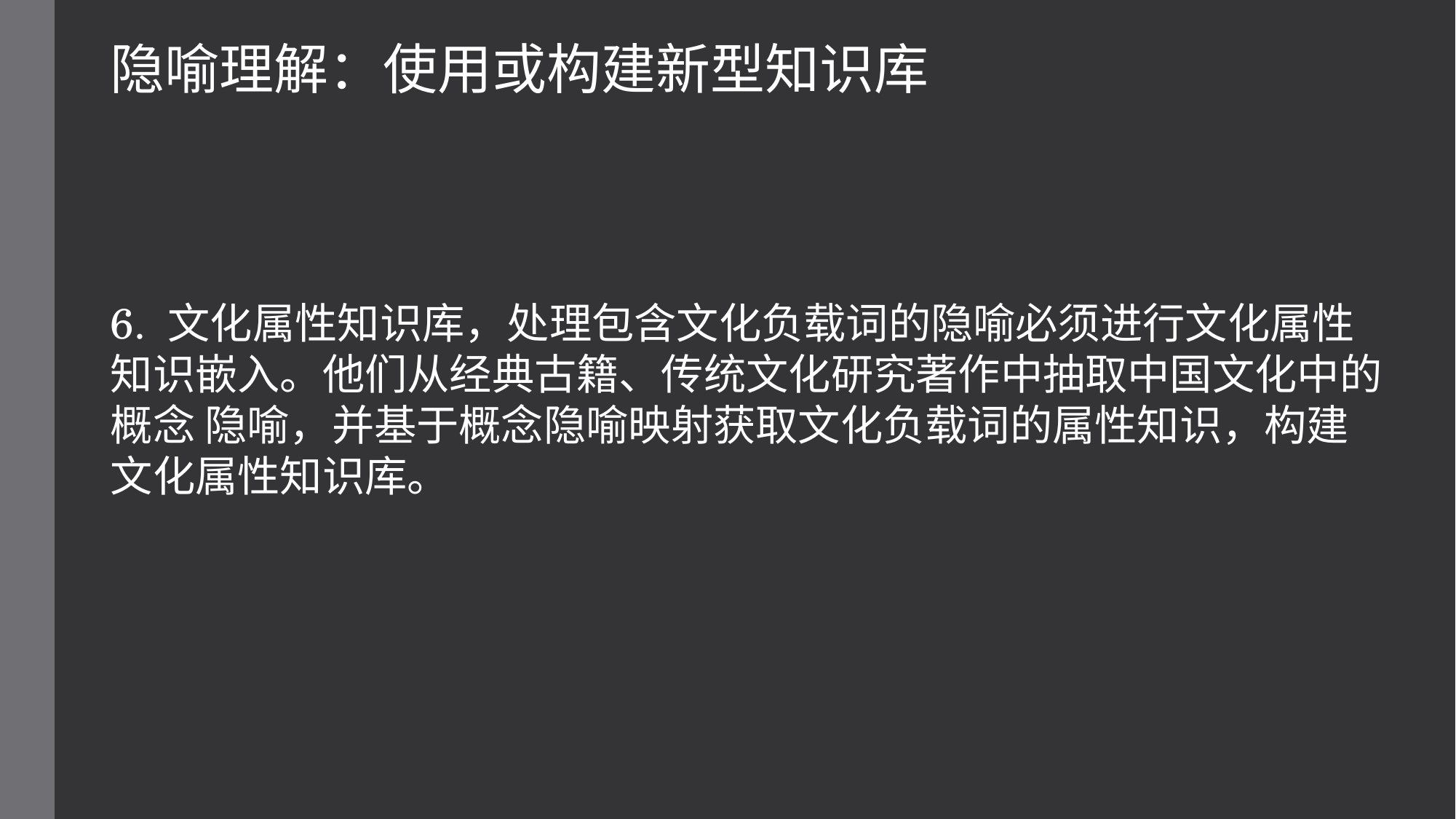

隐喻理解：使用或构建新型知识库

6. 文化属性知识库，处理包含文化负载词的隐喻必须进行文化属性知识嵌入。他们从经典古籍、传统文化研究著作中抽取中国文化中的概念 隐喻，并基于概念隐喻映射获取文化负载词的属性知识，构建文化属性知识库。